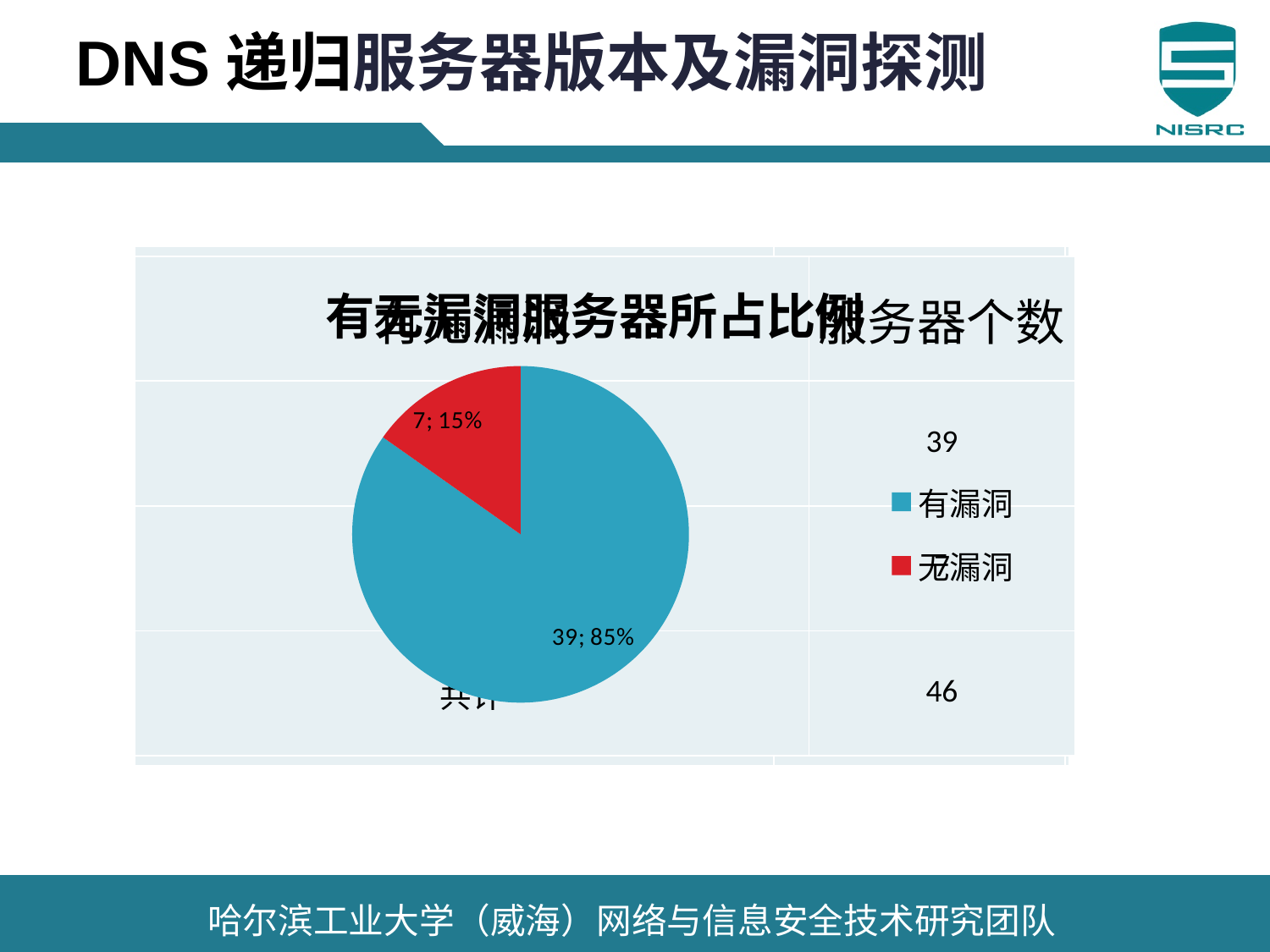

# DNS递归服务器版本及漏洞探测

### Chart:

| Category |  |
|---|---|
| 有漏洞 | 39.0 |
| 无漏洞 | 7.0 |
| DNS软件 | 服务器个数 |
| --- | --- |
| dnsmasq | 98 |
| Bind | 46 |
| Microsoft DNS | 17 |
| 西默dns | 12 |
| EMN DNS | 3 |
| wddns | 1 |
| 其他 | 44 |
| 共计 | 221 |

### Chart:

| Category |  |
|---|---|
| dnsmasq | 98.0 |
| Bind | 46.0 |
| Microsoft DNS | 17.0 |
| 西默dns | 12.0 |
| EMN DNS | 3.0 |
| wddns | 1.0 |
| 其他 | 44.0 |
| Bind版本 | 服务器个数 |
| --- | --- |
| Bind8 | 3 |
| Bind9 | 43 |
| 共计 | 46 |

### Chart: Bind各版本所占比例

| Category |  |
|---|---|
| Bind8 | 3.0 |
| Bind9 | 43.0 |
| 有无漏洞 | 服务器个数 |
| --- | --- |
| 有漏洞 | 39 |
| 无漏洞 | 7 |
| 共计 | 46 |